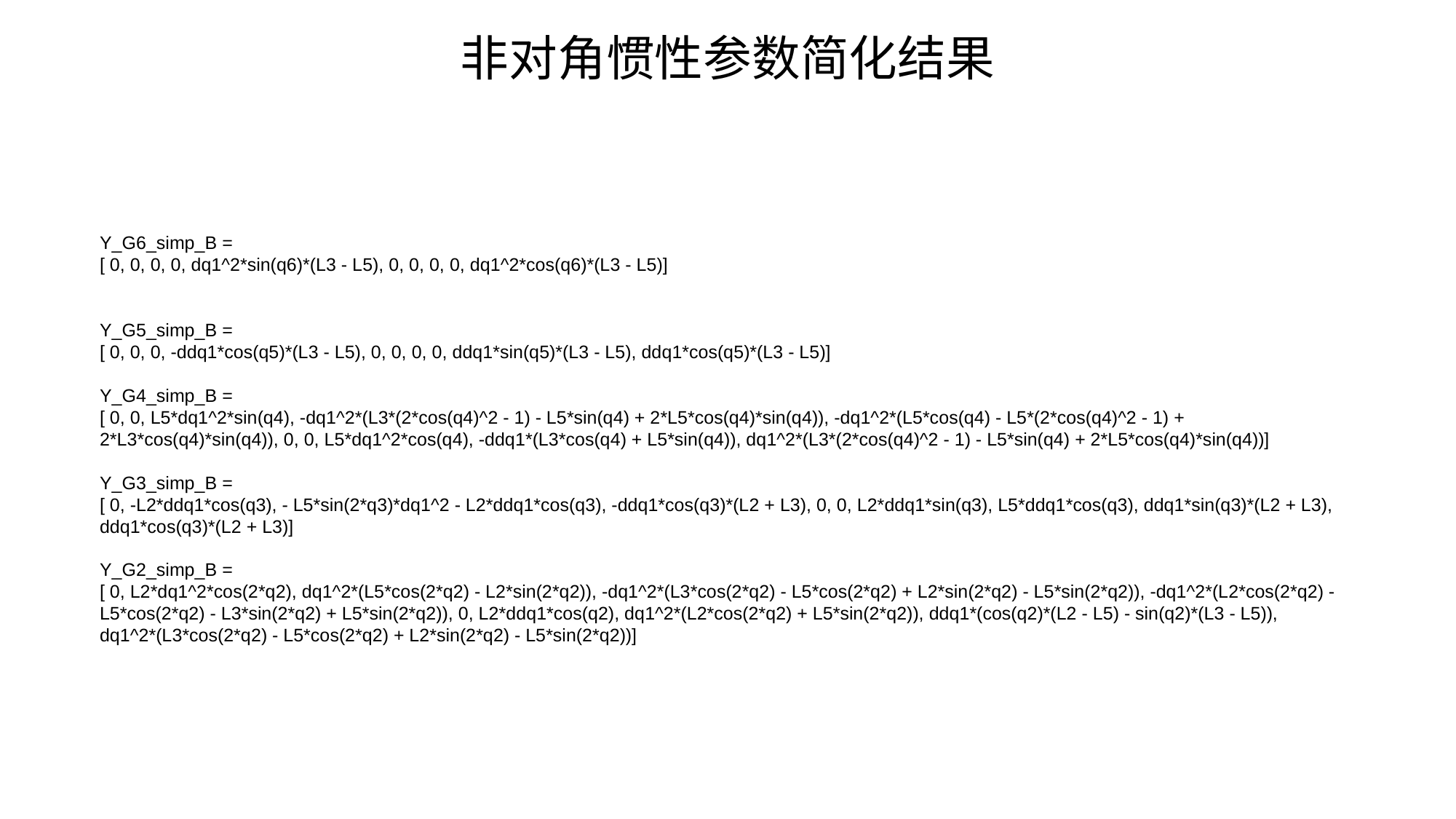

非对角惯性参数简化结果
Y_G6_simp_B =
[ 0, 0, 0, 0, dq1^2*sin(q6)*(L3 - L5), 0, 0, 0, 0, dq1^2*cos(q6)*(L3 - L5)]

Y_G5_simp_B =
[ 0, 0, 0, -ddq1*cos(q5)*(L3 - L5), 0, 0, 0, 0, ddq1*sin(q5)*(L3 - L5), ddq1*cos(q5)*(L3 - L5)]

Y_G4_simp_B =
[ 0, 0, L5*dq1^2*sin(q4), -dq1^2*(L3*(2*cos(q4)^2 - 1) - L5*sin(q4) + 2*L5*cos(q4)*sin(q4)), -dq1^2*(L5*cos(q4) - L5*(2*cos(q4)^2 - 1) + 2*L3*cos(q4)*sin(q4)), 0, 0, L5*dq1^2*cos(q4), -ddq1*(L3*cos(q4) + L5*sin(q4)), dq1^2*(L3*(2*cos(q4)^2 - 1) - L5*sin(q4) + 2*L5*cos(q4)*sin(q4))]

Y_G3_simp_B =
[ 0, -L2*ddq1*cos(q3), - L5*sin(2*q3)*dq1^2 - L2*ddq1*cos(q3), -ddq1*cos(q3)*(L2 + L3), 0, 0, L2*ddq1*sin(q3), L5*ddq1*cos(q3), ddq1*sin(q3)*(L2 + L3), ddq1*cos(q3)*(L2 + L3)]

Y_G2_simp_B =
[ 0, L2*dq1^2*cos(2*q2), dq1^2*(L5*cos(2*q2) - L2*sin(2*q2)), -dq1^2*(L3*cos(2*q2) - L5*cos(2*q2) + L2*sin(2*q2) - L5*sin(2*q2)), -dq1^2*(L2*cos(2*q2) - L5*cos(2*q2) - L3*sin(2*q2) + L5*sin(2*q2)), 0, L2*ddq1*cos(q2), dq1^2*(L2*cos(2*q2) + L5*sin(2*q2)), ddq1*(cos(q2)*(L2 - L5) - sin(q2)*(L3 - L5)), dq1^2*(L3*cos(2*q2) - L5*cos(2*q2) + L2*sin(2*q2) - L5*sin(2*q2))]